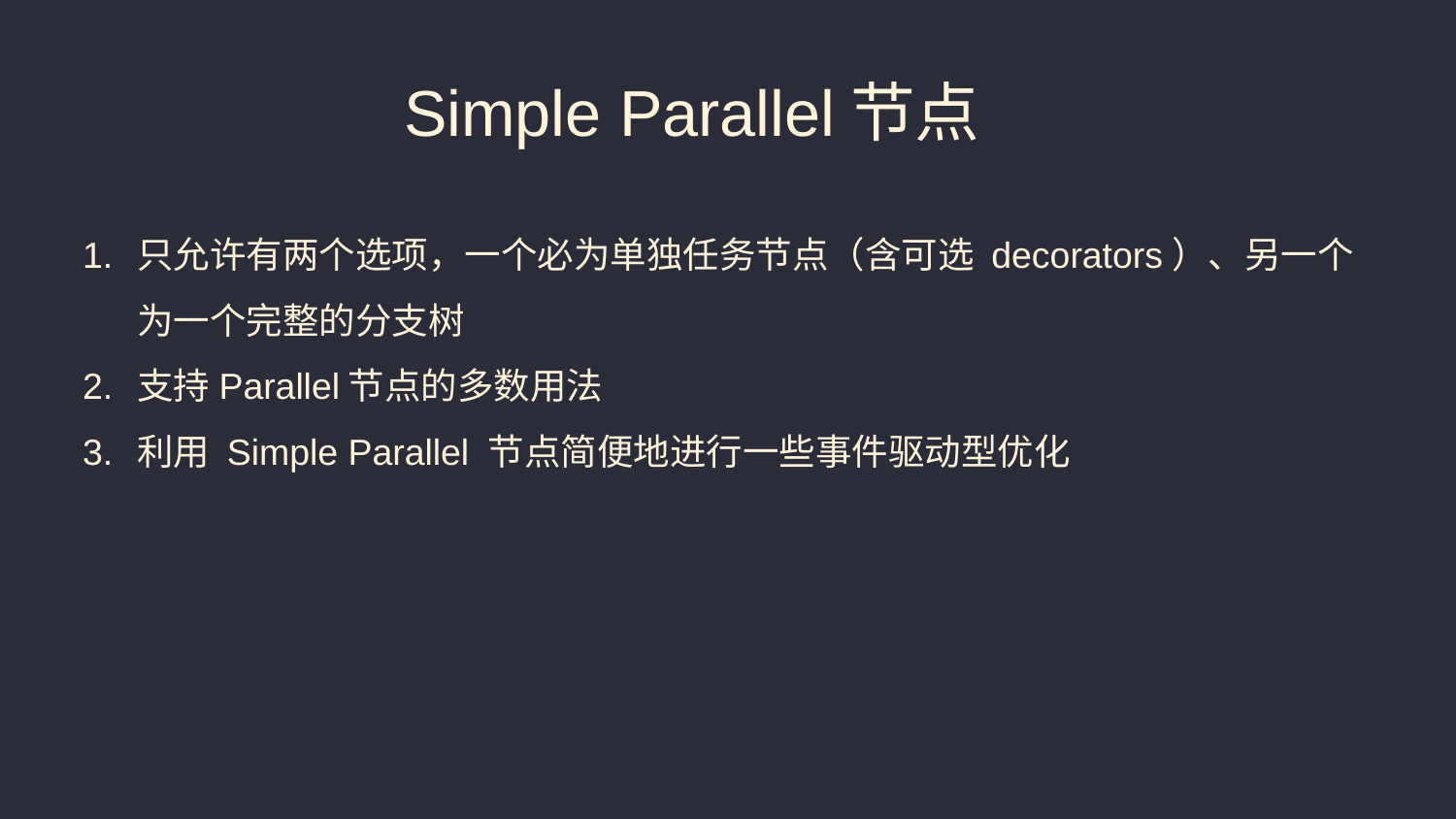

Simple Parallel节点
只允许有两个选项，一个必为单独任务节点（含可选 decorators）、另一个为一个完整的分支树
支持Parallel节点的多数用法
利用 Simple Parallel 节点简便地进行一些事件驱动型优化